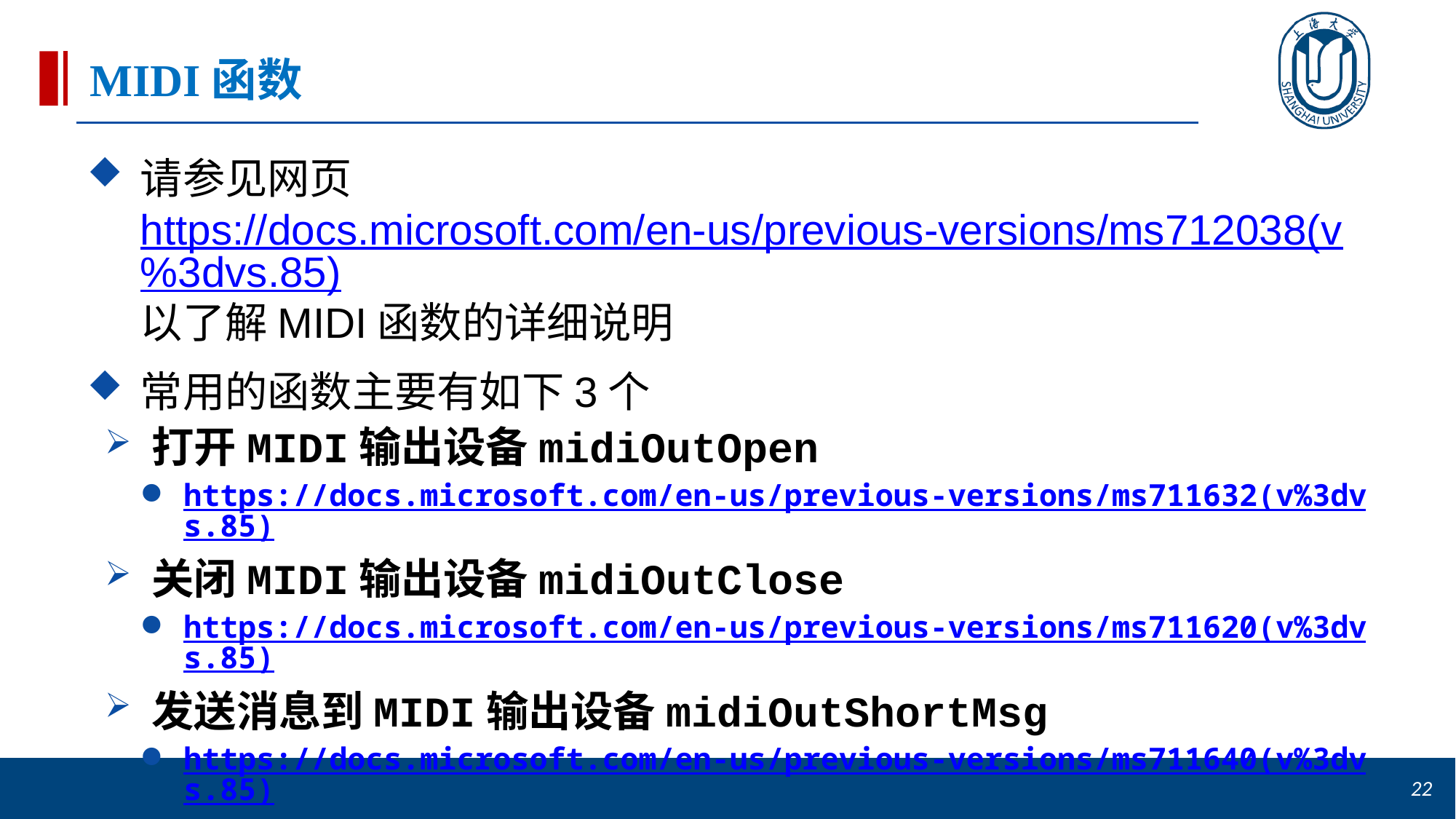

# MIDI函数
请参见网页https://docs.microsoft.com/en-us/previous-versions/ms712038(v%3dvs.85)以了解MIDI函数的详细说明
常用的函数主要有如下3个
打开MIDI输出设备midiOutOpen
https://docs.microsoft.com/en-us/previous-versions/ms711632(v%3dvs.85)
关闭MIDI输出设备midiOutClose
https://docs.microsoft.com/en-us/previous-versions/ms711620(v%3dvs.85)
发送消息到MIDI输出设备midiOutShortMsg
https://docs.microsoft.com/en-us/previous-versions/ms711640(v%3dvs.85)
[1]	曹强. 数字音频规范与程序设计：基于Visual C++开发. 北京：中国水利水电出版社，2012年6月（第一版）

22